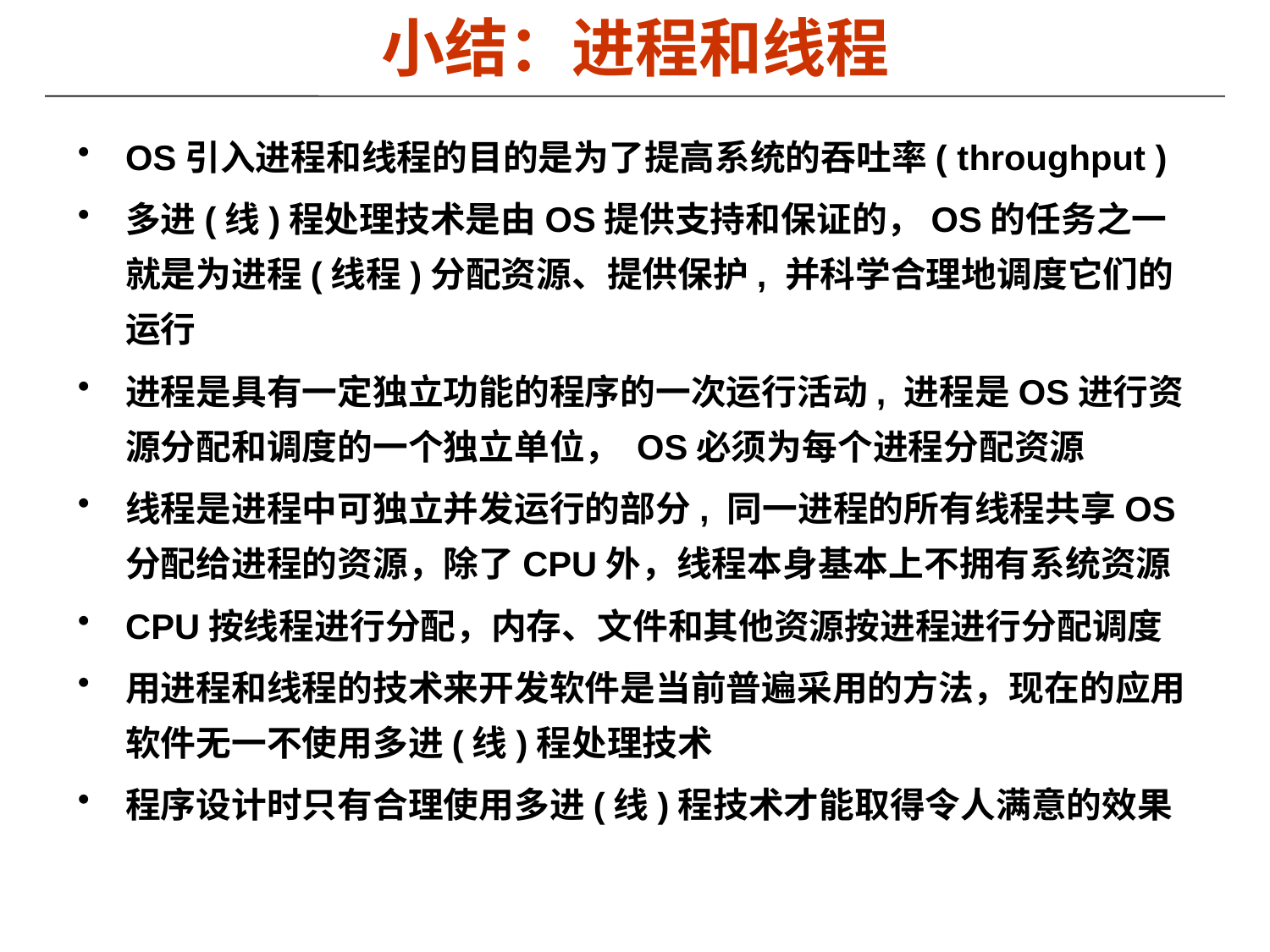

# 小结：进程和线程
OS引入进程和线程的目的是为了提高系统的吞吐率( throughput )
多进(线)程处理技术是由OS提供支持和保证的，OS的任务之一就是为进程(线程)分配资源、提供保护, 并科学合理地调度它们的运行
进程是具有一定独立功能的程序的一次运行活动, 进程是OS进行资源分配和调度的一个独立单位， OS必须为每个进程分配资源
线程是进程中可独立并发运行的部分, 同一进程的所有线程共享OS分配给进程的资源，除了CPU外，线程本身基本上不拥有系统资源
CPU按线程进行分配，内存、文件和其他资源按进程进行分配调度
用进程和线程的技术来开发软件是当前普遍采用的方法，现在的应用软件无一不使用多进(线)程处理技术
程序设计时只有合理使用多进(线)程技术才能取得令人满意的效果